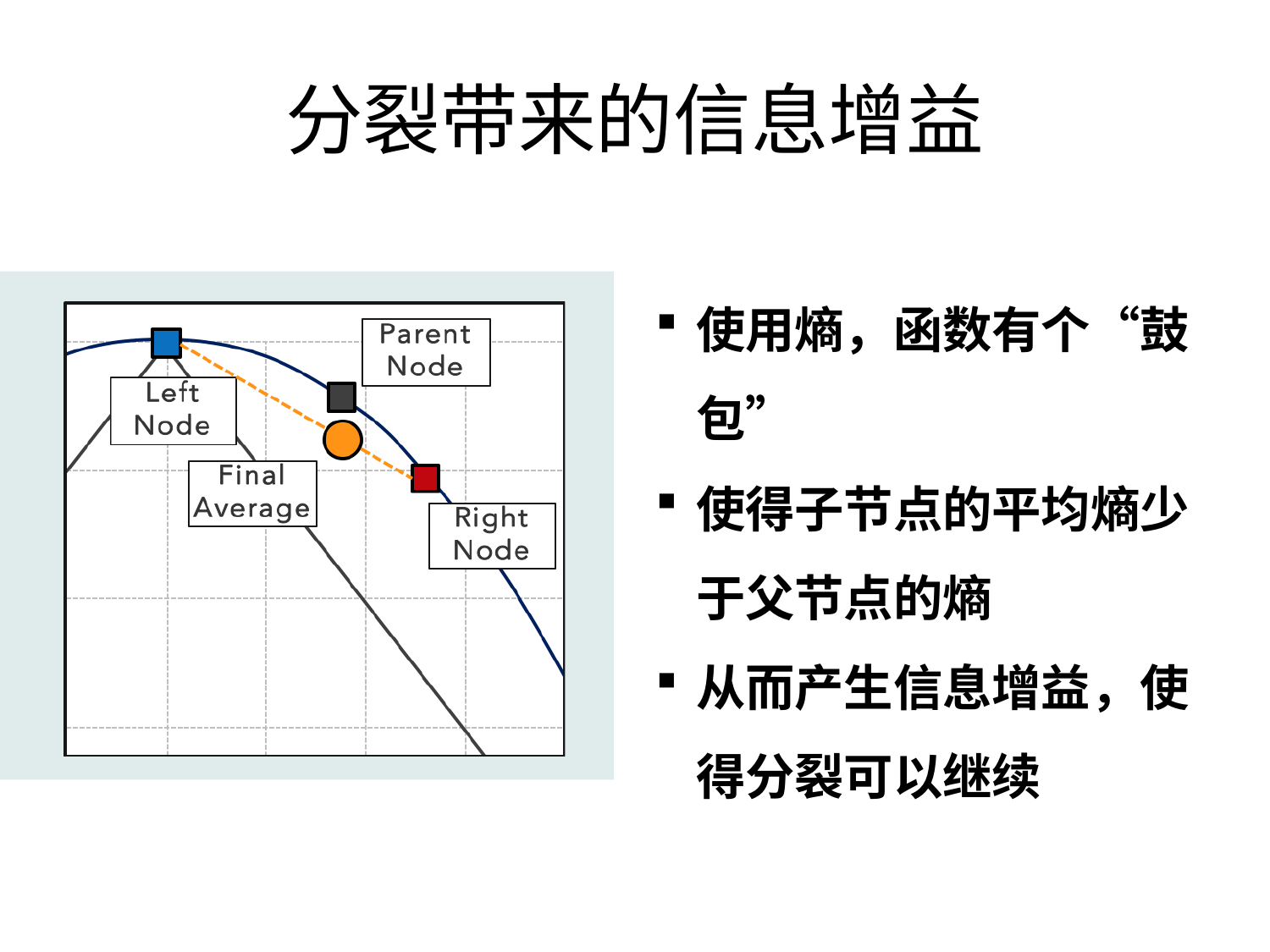

# 分裂带来的信息增益
使用熵，函数有个“鼓包”
使得子节点的平均熵少于父节点的熵
从而产生信息增益，使得分裂可以继续